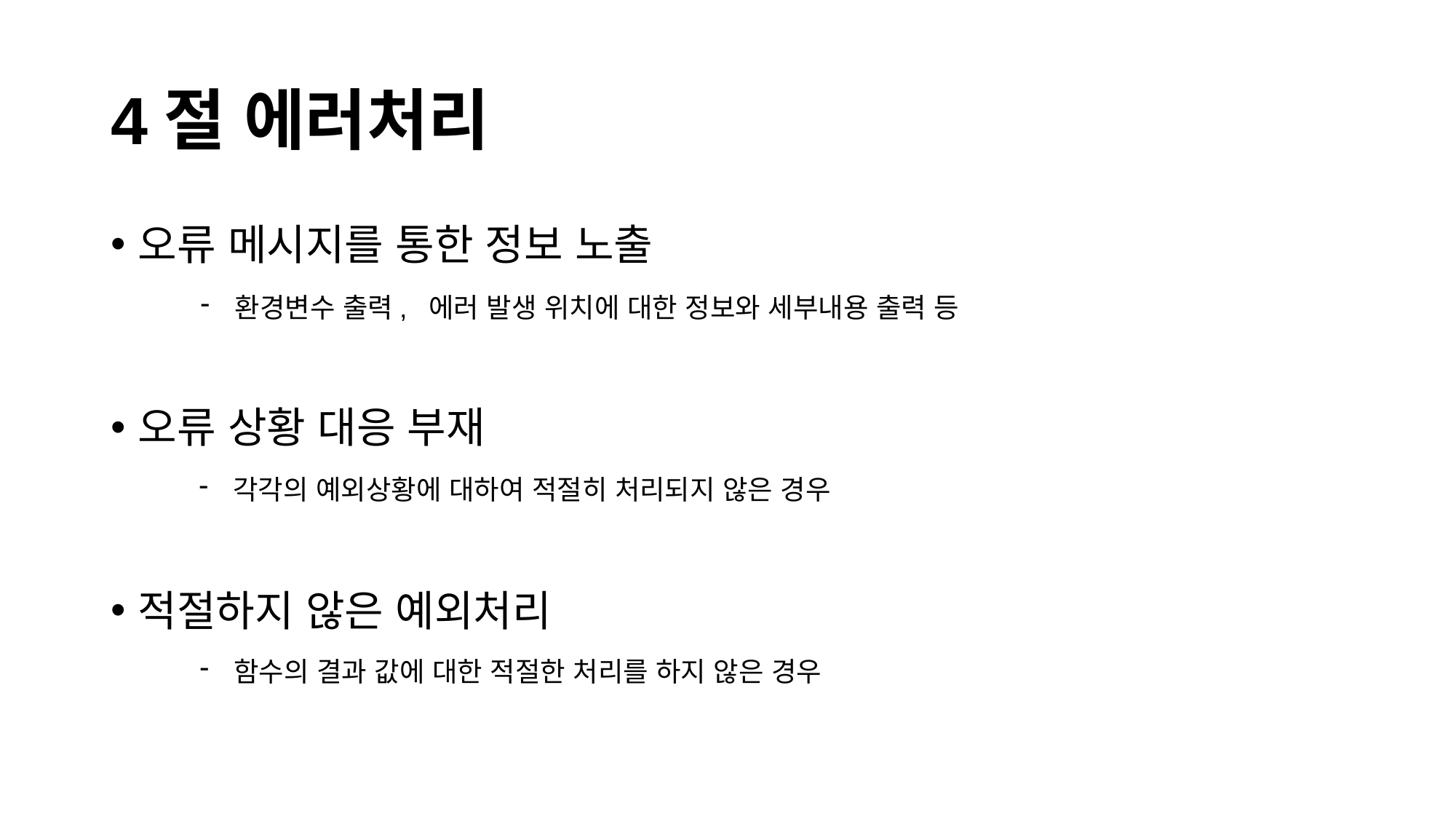

# 4절 에러처리
오류 메시지를 통한 정보 노출

오류 상황 대응 부재

적절하지 않은 예외처리
환경변수 출력,  에러 발생 위치에 대한 정보와 세부내용 출력 등
각각의 예외상황에 대하여 적절히 처리되지 않은 경우
함수의 결과 값에 대한 적절한 처리를 하지 않은 경우